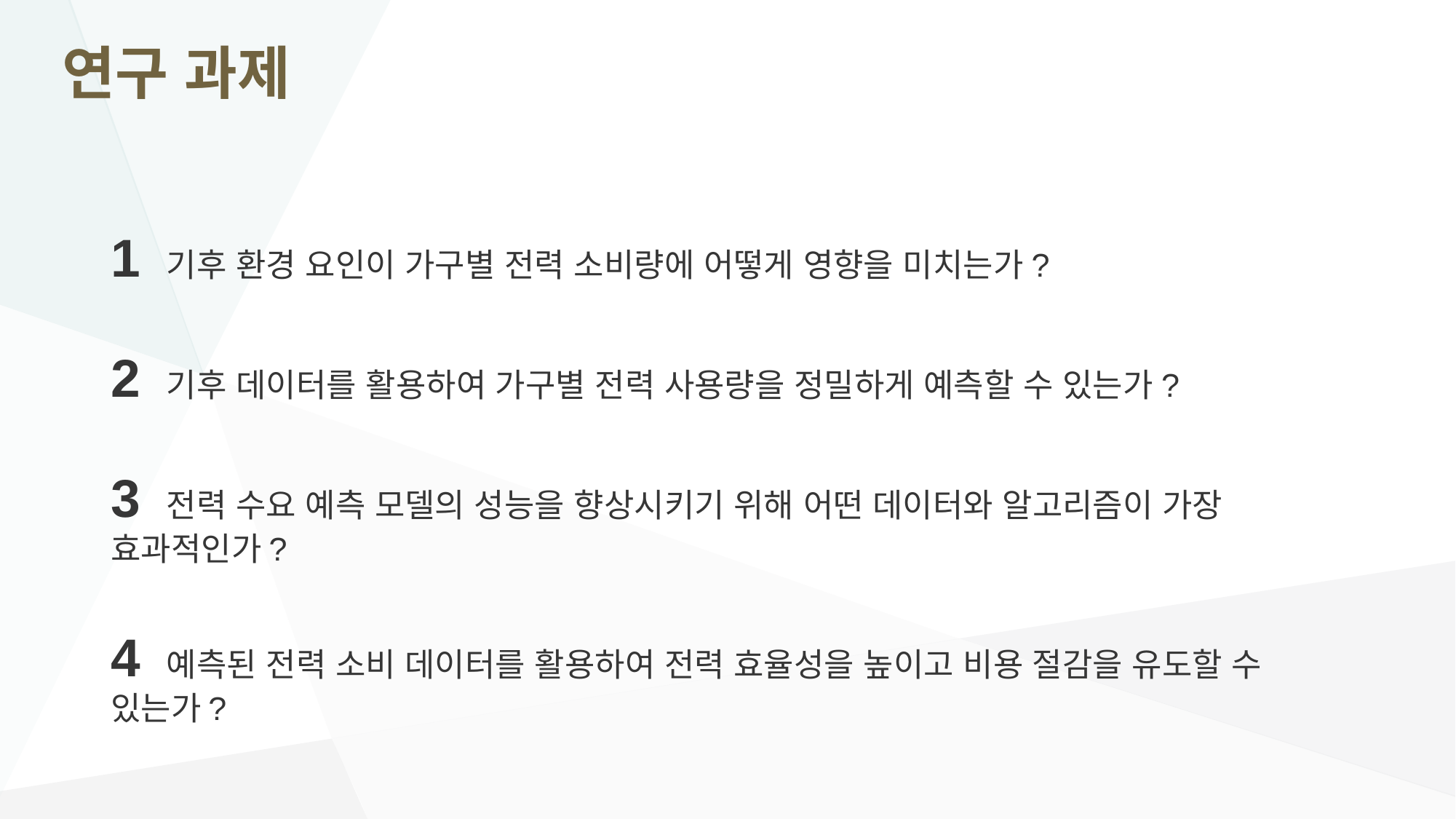

# 연구 과제
1 기후 환경 요인이 가구별 전력 소비량에 어떻게 영향을 미치는가?

2 기후 데이터를 활용하여 가구별 전력 사용량을 정밀하게 예측할 수 있는가?

3 전력 수요 예측 모델의 성능을 향상시키기 위해 어떤 데이터와 알고리즘이 가장 효과적인가?

4 예측된 전력 소비 데이터를 활용하여 전력 효율성을 높이고 비용 절감을 유도할 수 있는가?